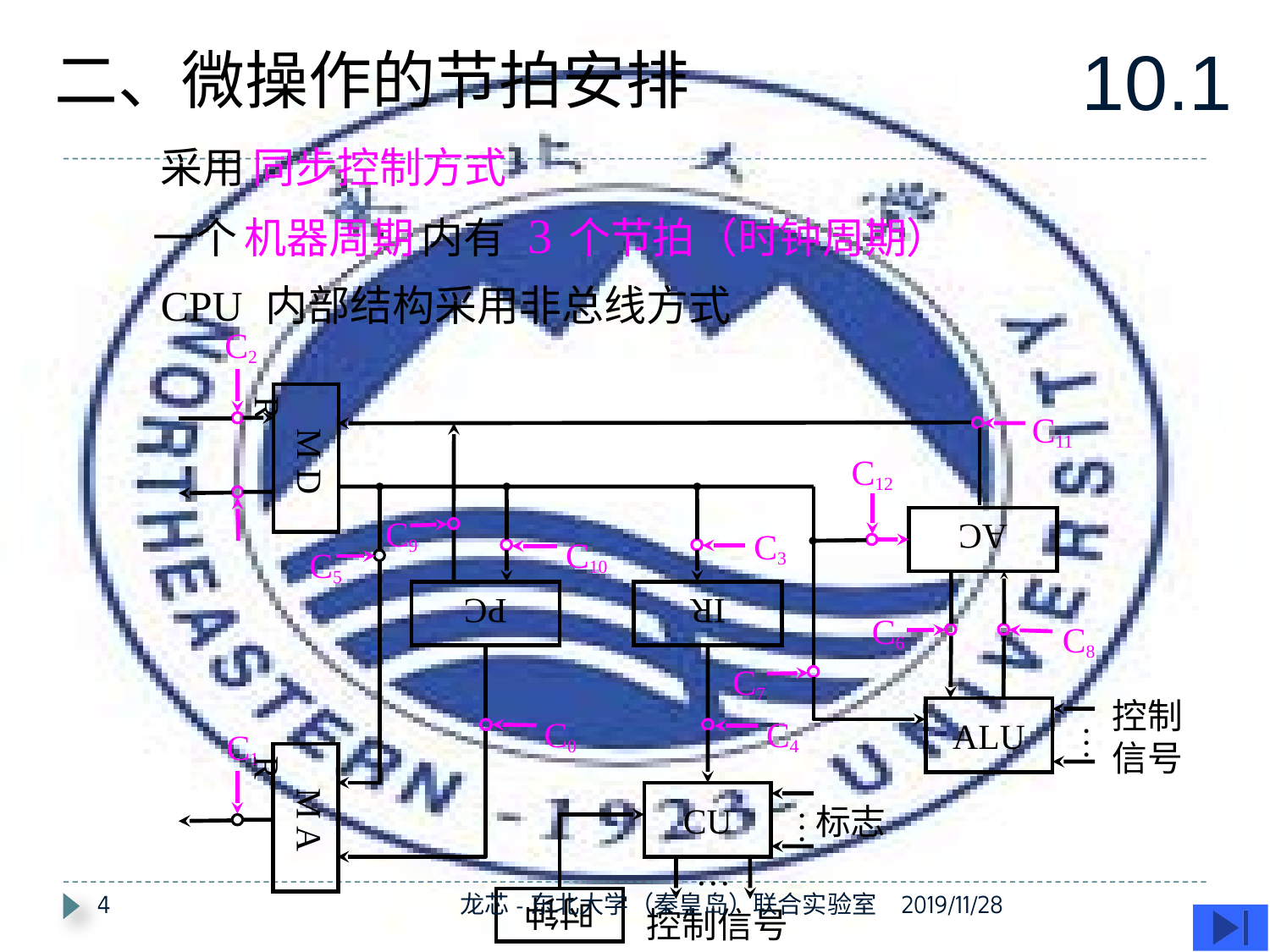

#
10.1
二、微操作的节拍安排
采用 同步控制方式
一个 机器周期 内有  3 个节拍（时钟周期）
CPU 内部结构采用非总线方式
C2

C11

C12
AC

C9

C3

C10

C5
PC

IR

C6
C8

C7

控制
信号
ALU
C0
C4

…
C1

CU
标志

…

…

时钟

控制信号
    M D R
    M A R
4
龙芯-东北大学（秦皇岛）联合实验室
2019/11/28